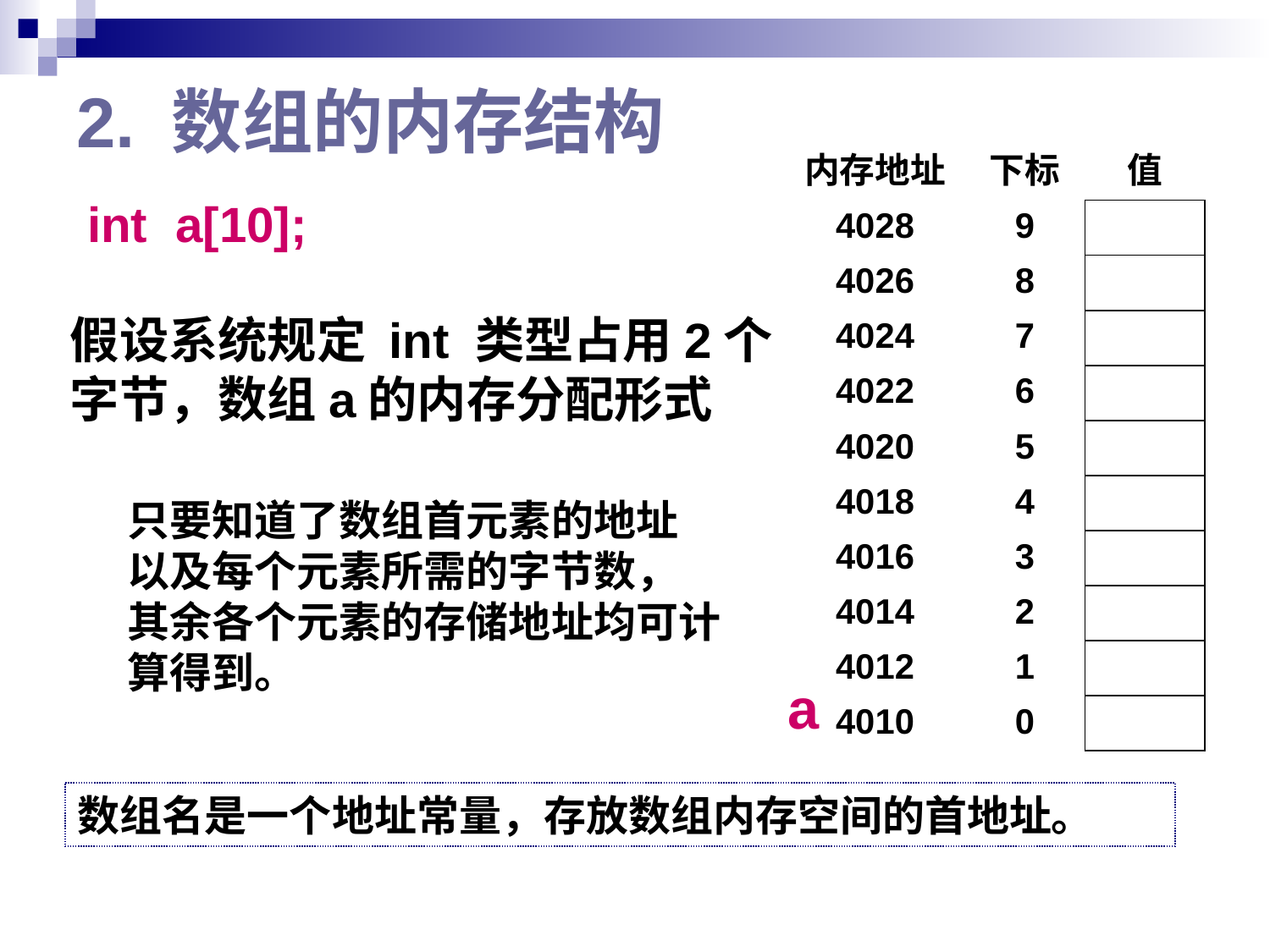

# 2. 数组的内存结构
| 内存地址 | 下标 | 值 |
| --- | --- | --- |
| 4028 | 9 |  |
| 4026 | 8 |  |
| 4024 | 7 |  |
| 4022 | 6 |  |
| 4020 | 5 |  |
| 4018 | 4 |  |
| 4016 | 3 |  |
| 4014 | 2 |  |
| 4012 | 1 |  |
| 4010 | 0 |  |
int  a[10];
假设系统规定 int 类型占用2个
字节，数组a的内存分配形式
只要知道了数组首元素的地址
以及每个元素所需的字节数，
其余各个元素的存储地址均可计算得到。
a
数组名是一个地址常量，存放数组内存空间的首地址。